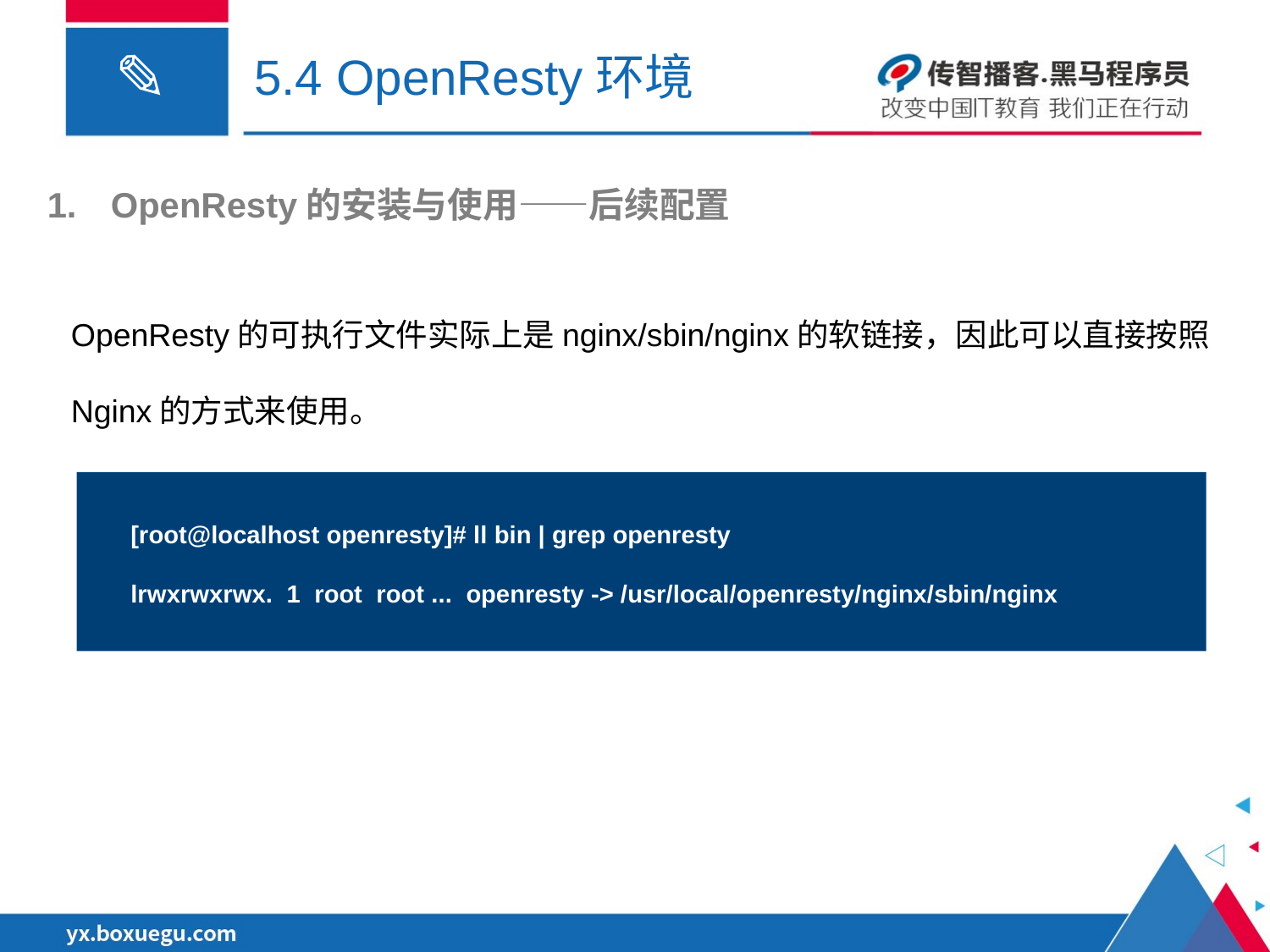

# 5.4 OpenResty环境
OpenResty的安装与使用——后续配置
OpenResty的可执行文件实际上是nginx/sbin/nginx的软链接，因此可以直接按照Nginx的方式来使用。

[root@localhost openresty]# ll bin | grep openresty
lrwxrwxrwx.  1  root  root ...  openresty -> /usr/local/openresty/nginx/sbin/nginx